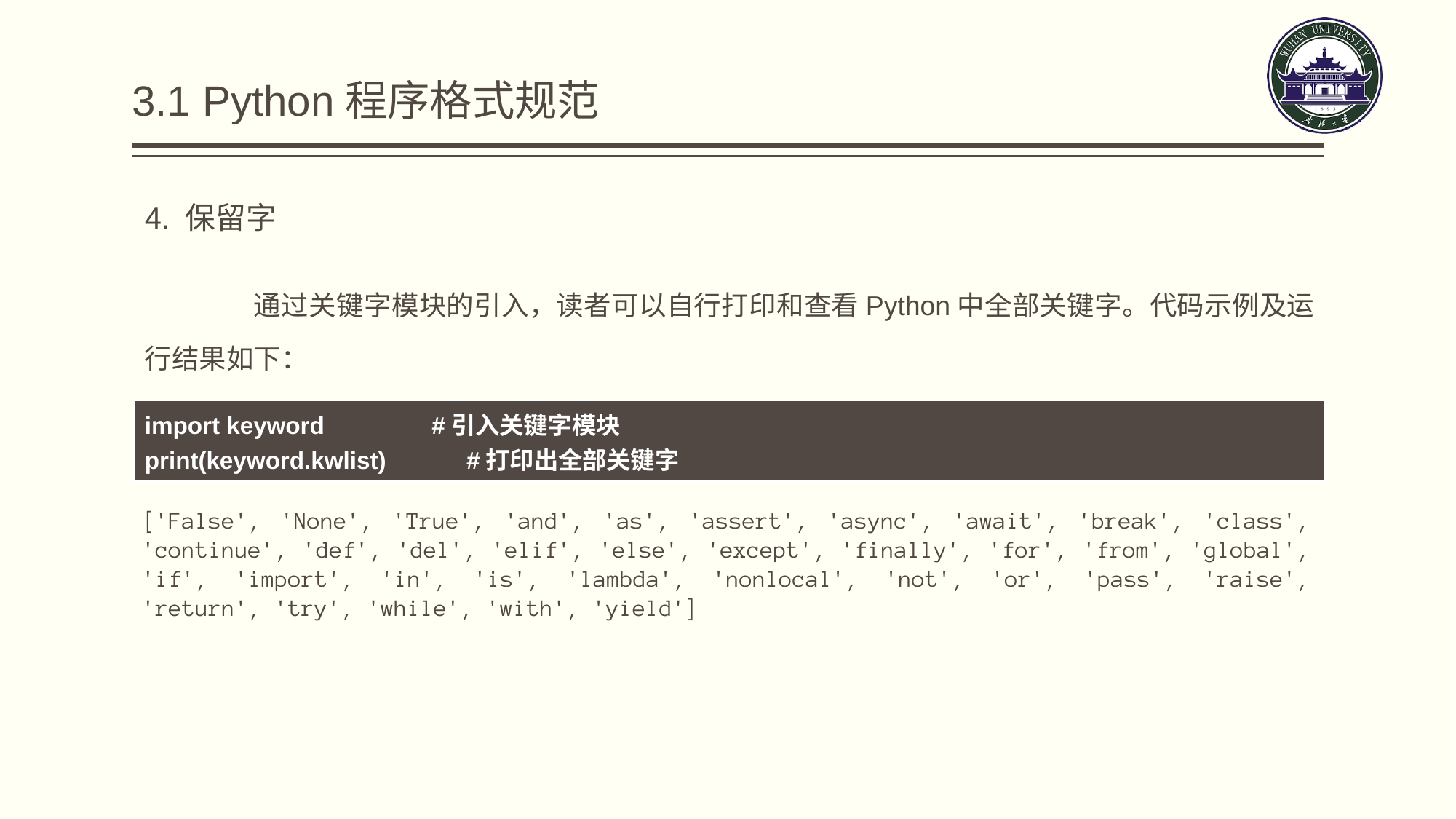

3.1 Python程序格式规范
4. 保留字
	通过关键字模块的引入，读者可以自行打印和查看Python中全部关键字。代码示例及运行结果如下：
| import keyword #引入关键字模块 print(keyword.kwlist) #打印出全部关键字 |
| --- |
['False', 'None', 'True', 'and', 'as', 'assert', 'async', 'await', 'break', 'class', 'continue', 'def', 'del', 'elif', 'else', 'except', 'finally', 'for', 'from', 'global', 'if', 'import', 'in', 'is', 'lambda', 'nonlocal', 'not', 'or', 'pass', 'raise', 'return', 'try', 'while', 'with', 'yield']